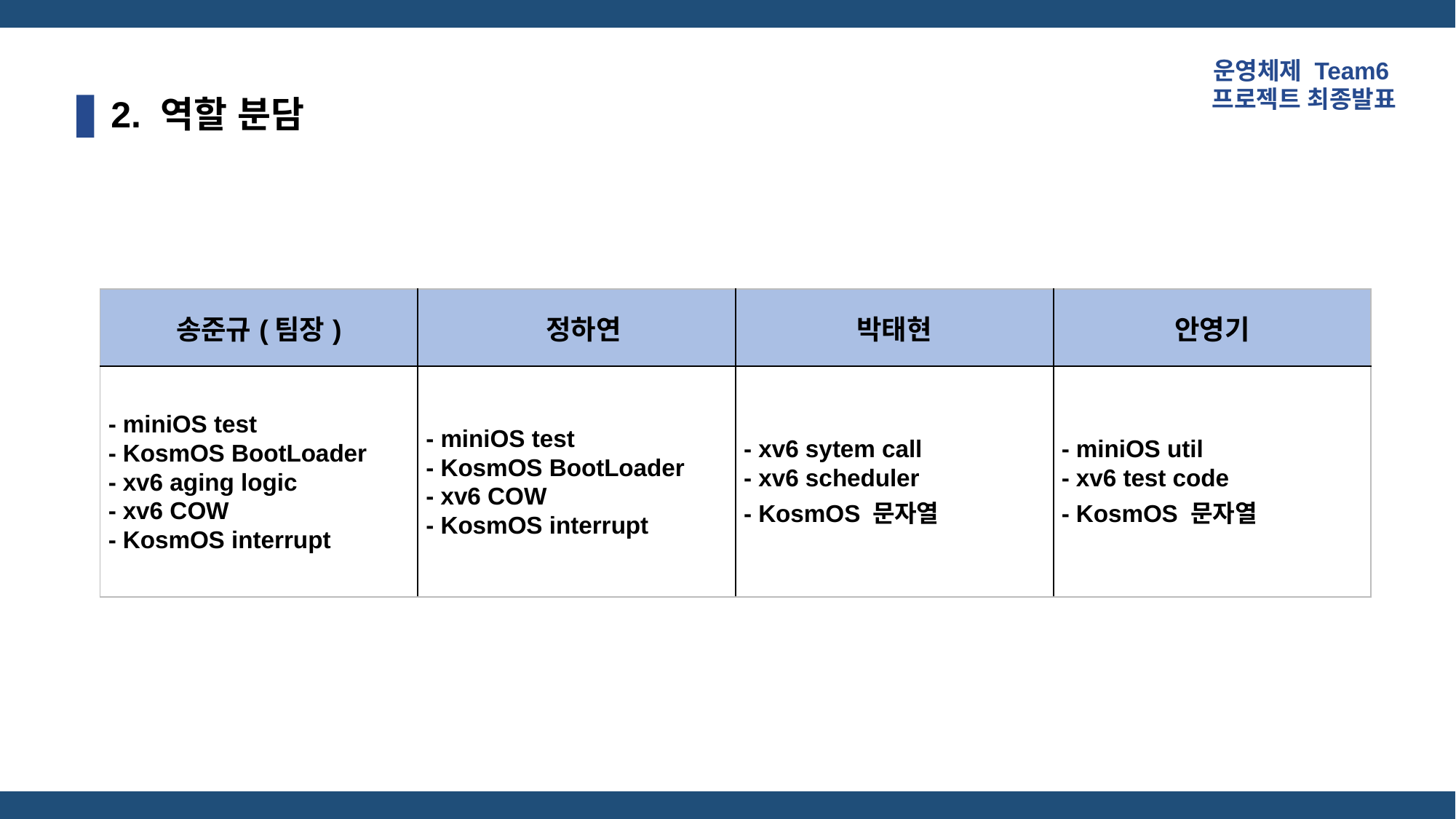

# 2. 역할 분담
| 송준규(팀장) | 정하연 | 박태현 | 안영기 |
| --- | --- | --- | --- |
| - miniOS test - KosmOS BootLoader - xv6 aging logic - xv6 COW - KosmOS interrupt | - miniOS test - KosmOS BootLoader - xv6 COW - KosmOS interrupt | - xv6 sytem call - xv6 scheduler - KosmOS 문자열 | - miniOS util - xv6 test code - KosmOS 문자열 |